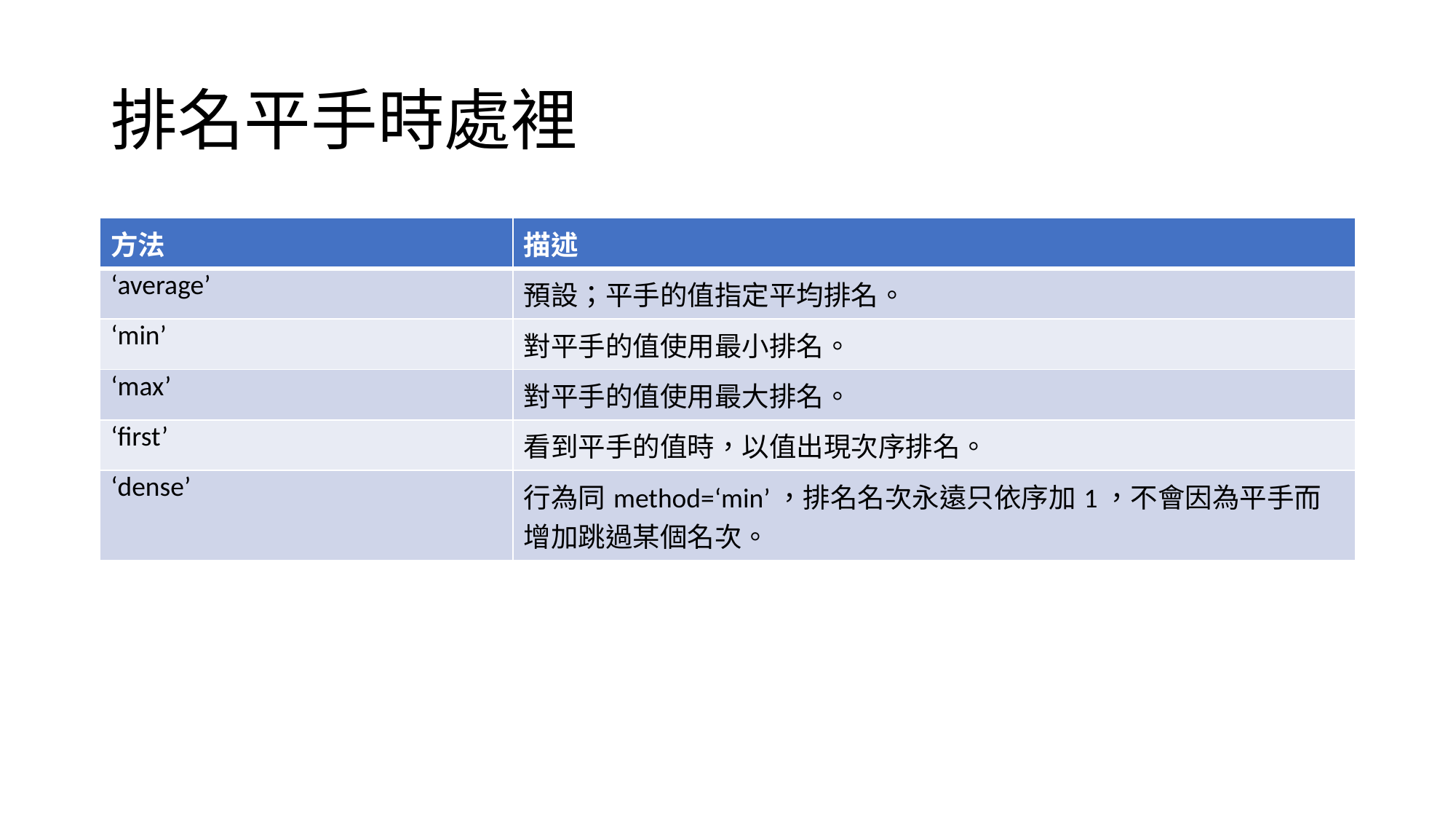

# 排名平手時處裡
| 方法 | 描述 |
| --- | --- |
| ‘average’ | 預設；平手的值指定平均排名。 |
| ‘min’ | 對平手的值使用最小排名。 |
| ‘max’ | 對平手的值使用最大排名。 |
| ‘first’ | 看到平手的值時，以值出現次序排名。 |
| ‘dense’ | 行為同method=‘min’，排名名次永遠只依序加1，不會因為平手而增加跳過某個名次。 |